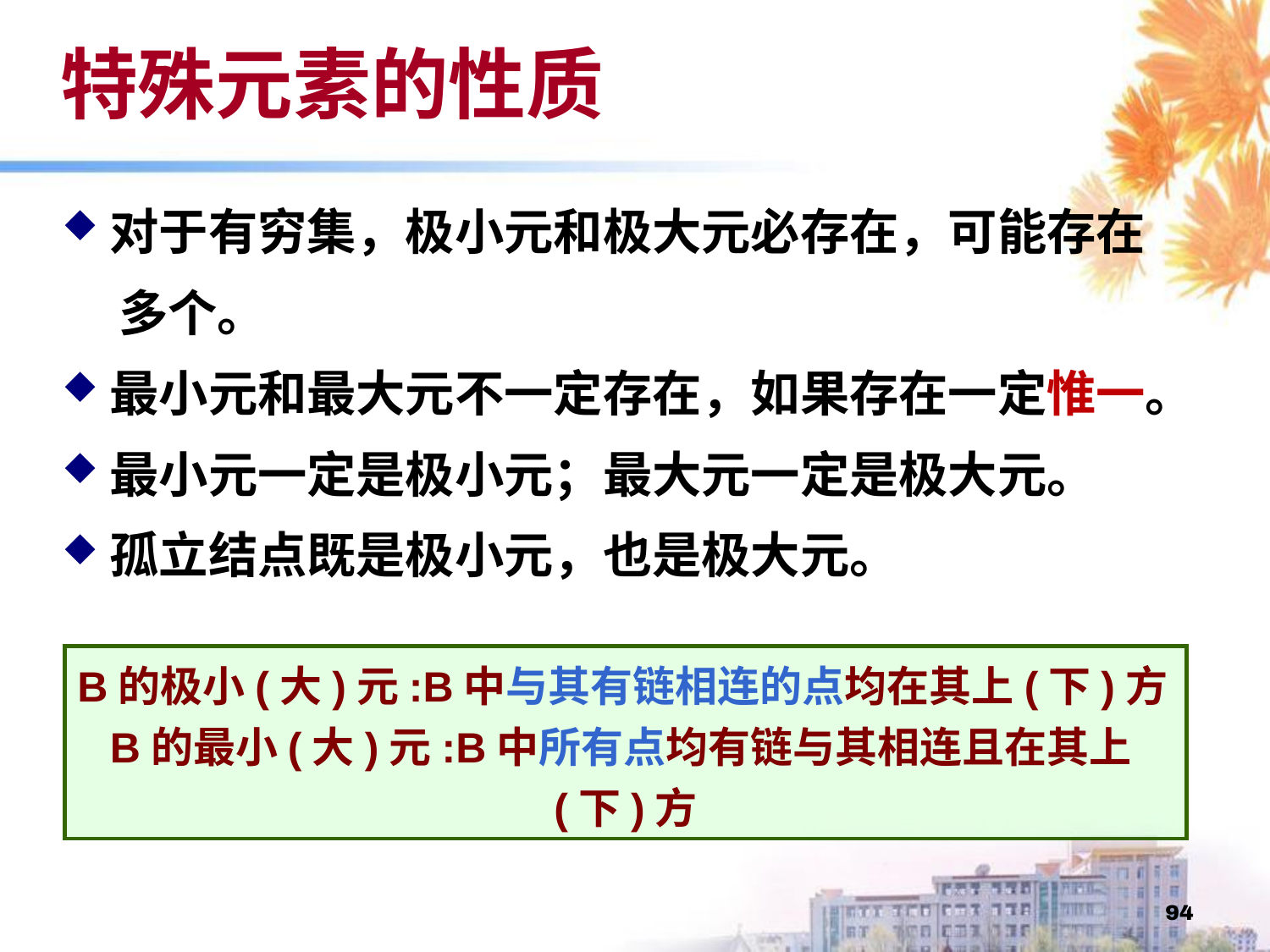

# 特殊元素的性质
对于有穷集，极小元和极大元必存在，可能存在
    多个。
最小元和最大元不一定存在，如果存在一定惟一。
最小元一定是极小元；最大元一定是极大元。
孤立结点既是极小元，也是极大元。

B的极小(大)元:B中与其有链相连的点均在其上(下)方
B的最小(大)元:B中所有点均有链与其相连且在其上(下)方
94